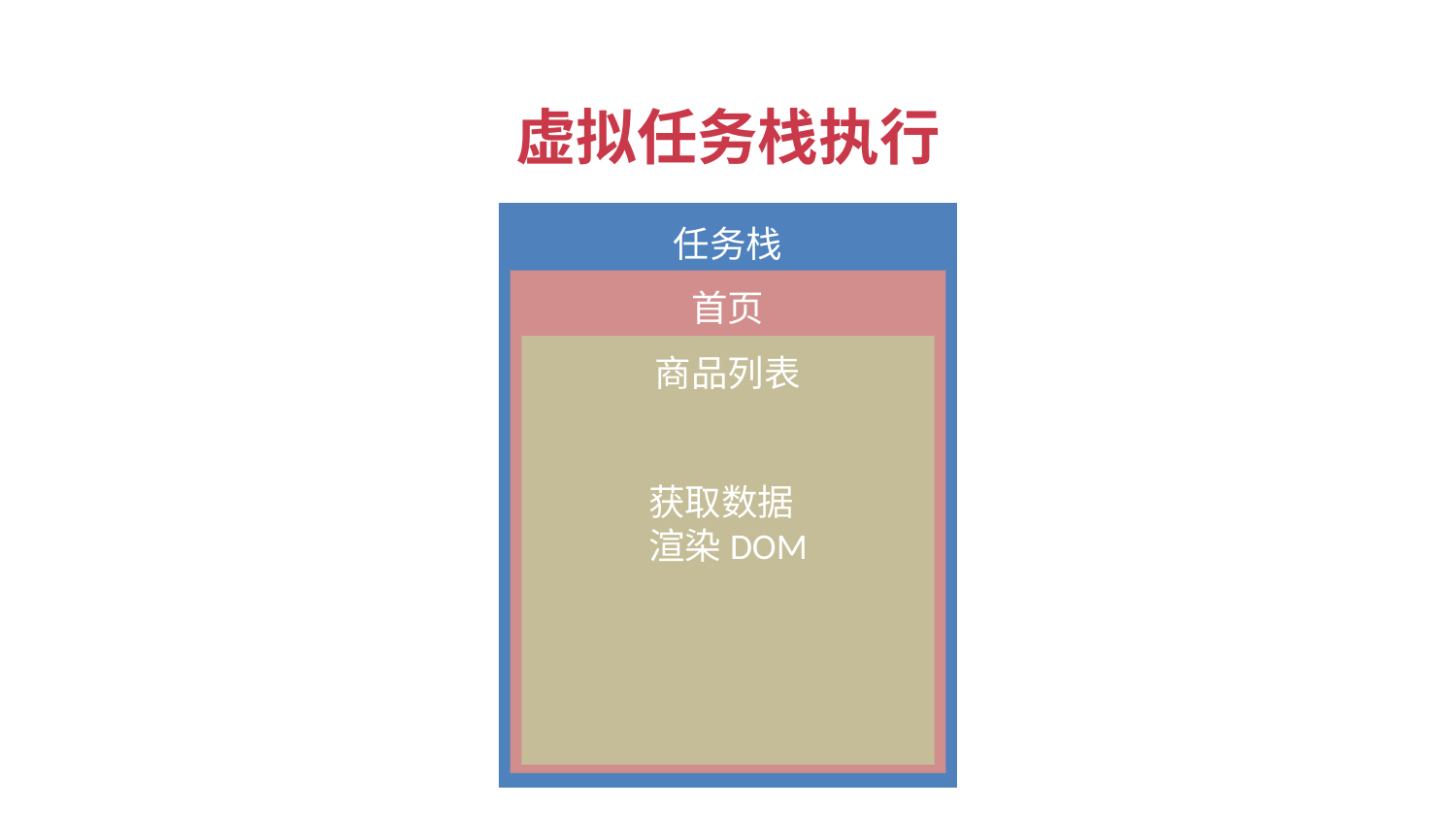

虚拟任务栈执行

任务栈

首页

商品列表
获取数据
渲染DOM
获取数据
渲染DOM